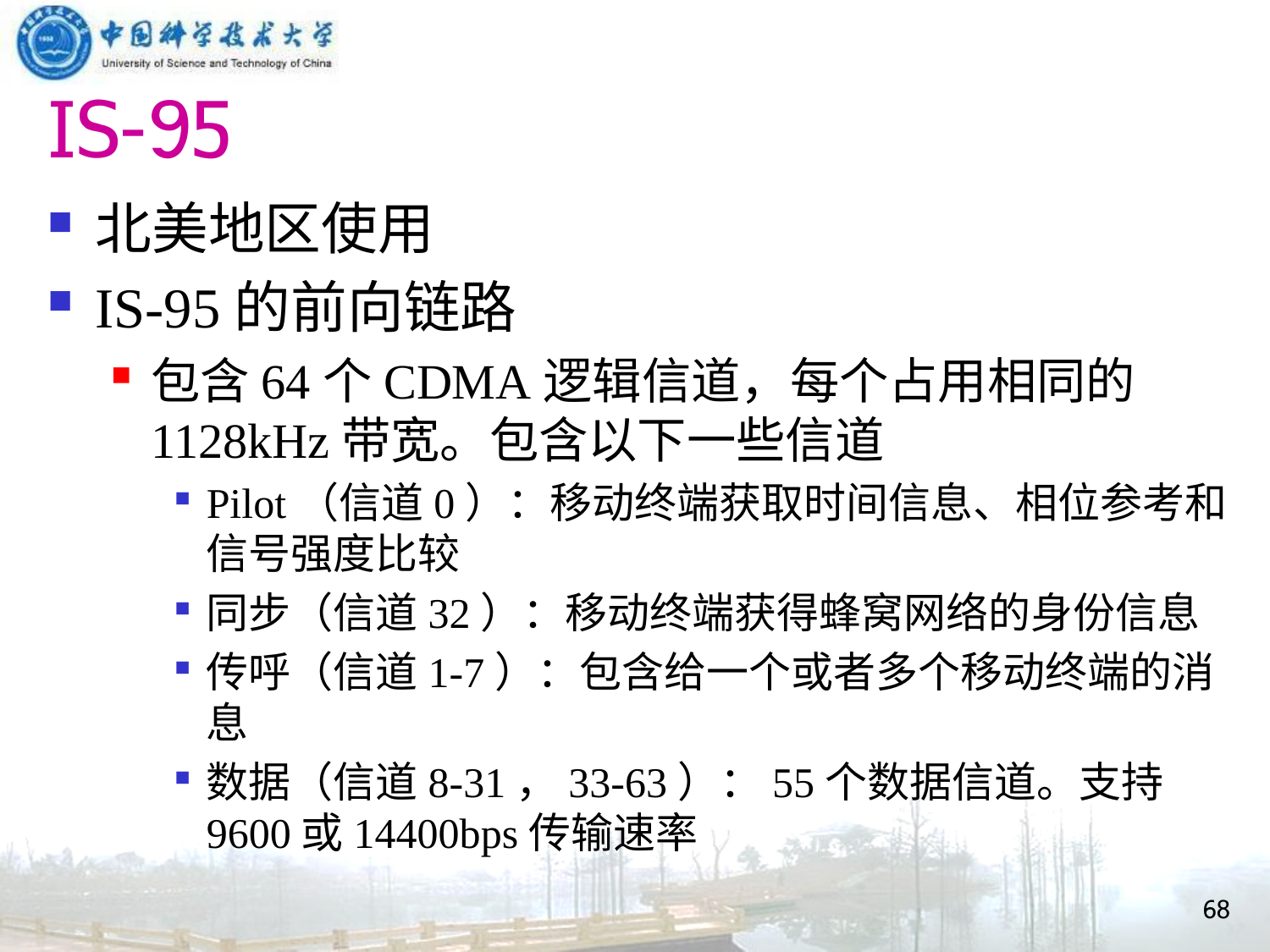

# IS-95
北美地区使用
IS-95的前向链路
包含64个CDMA逻辑信道，每个占用相同的1128kHz带宽。包含以下一些信道
Pilot（信道0）：移动终端获取时间信息、相位参考和信号强度比较
同步（信道32）：移动终端获得蜂窝网络的身份信息
传呼（信道1-7）：包含给一个或者多个移动终端的消息
数据（信道8-31，33-63）：55个数据信道。支持9600或14400bps传输速率
68